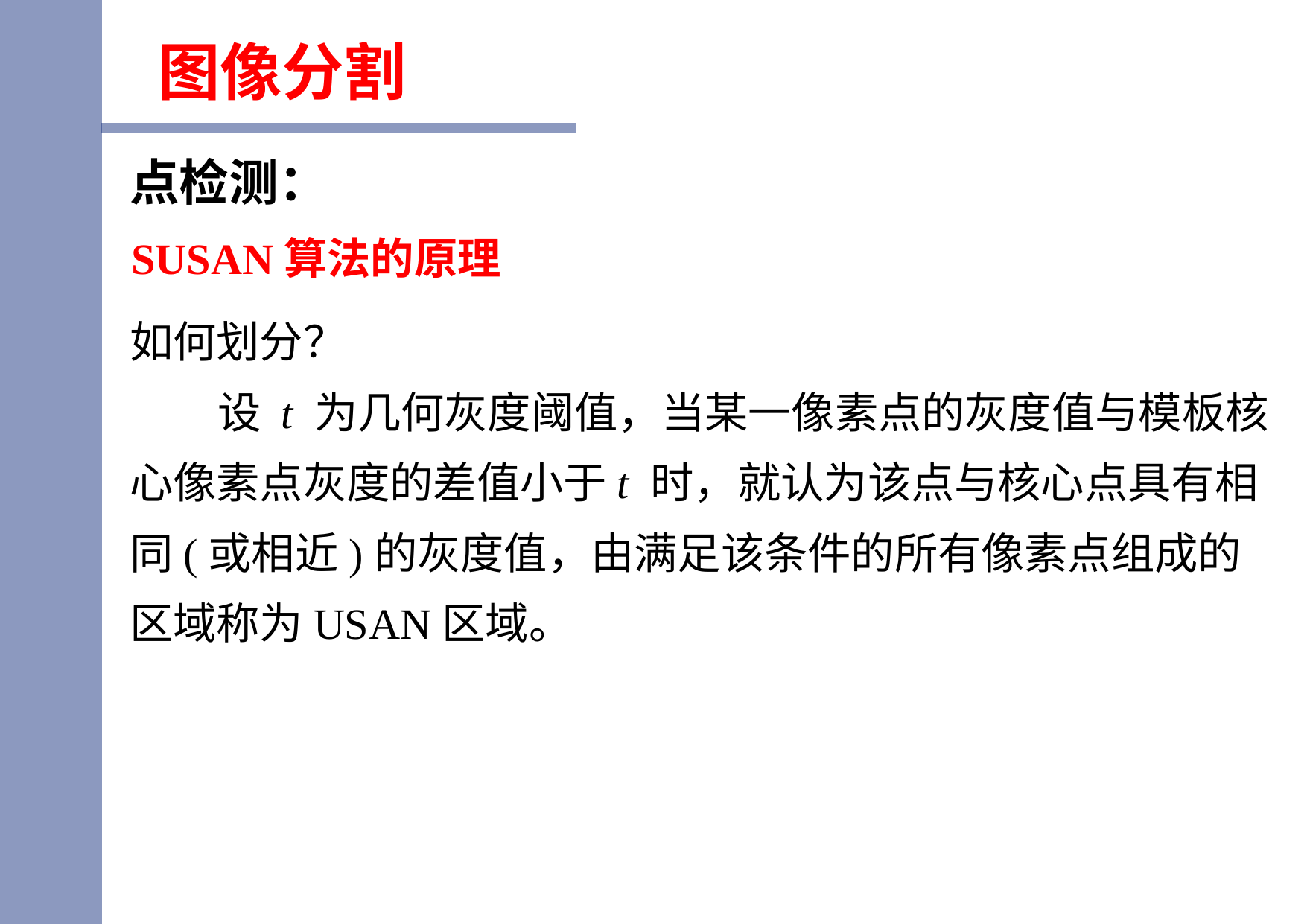

图像分割
点检测：
SUSAN算法的原理
如何划分？
        设 t 为几何灰度阈值，当某一像素点的灰度值与模板核心像素点灰度的差值小于t 时，就认为该点与核心点具有相同(或相近)的灰度值，由满足该条件的所有像素点组成的区域称为USAN区域。